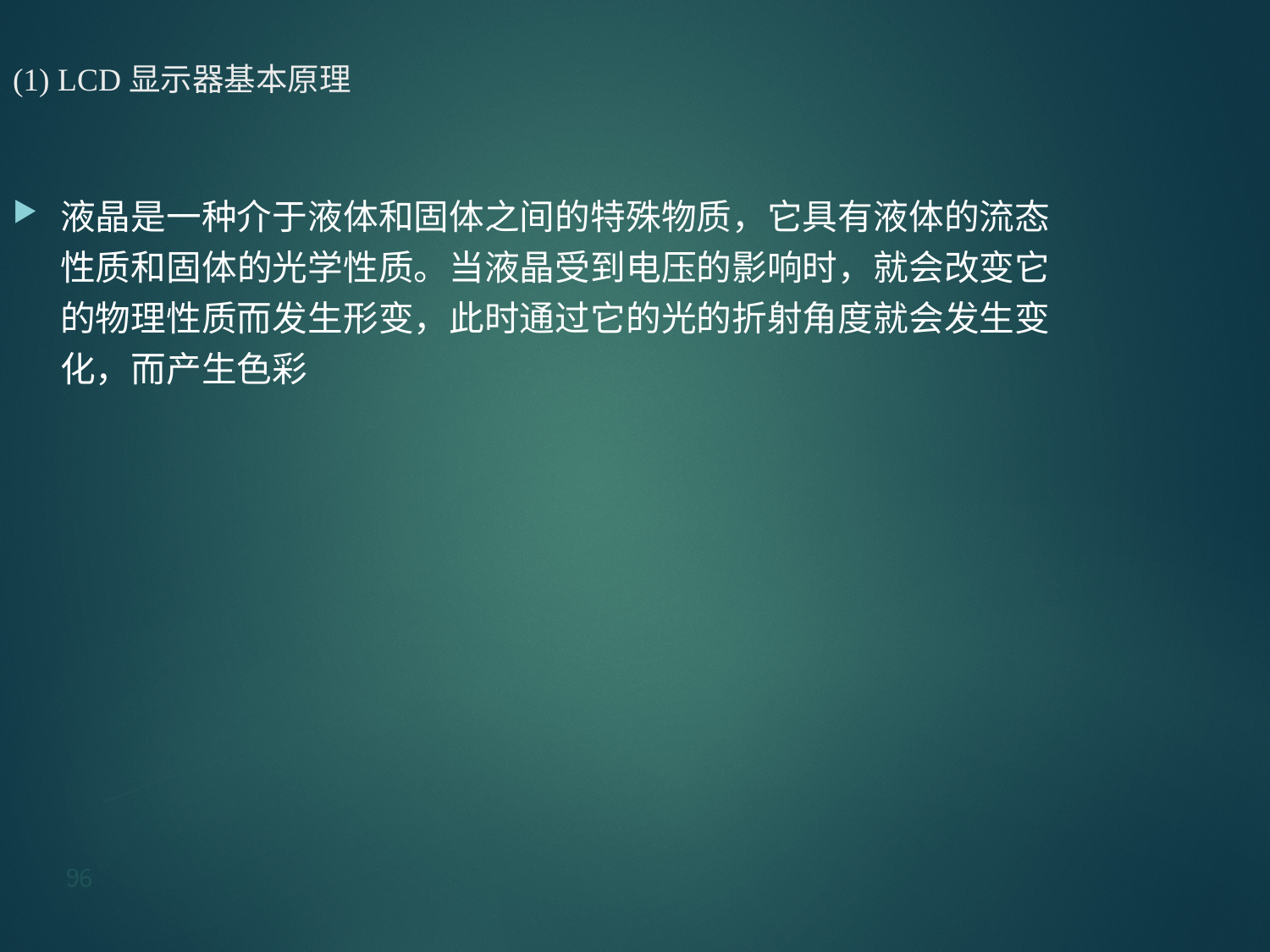

(1) LCD显示器基本原理
液晶是一种介于液体和固体之间的特殊物质，它具有液体的流态性质和固体的光学性质。当液晶受到电压的影响时，就会改变它的物理性质而发生形变，此时通过它的光的折射角度就会发生变化，而产生色彩
96